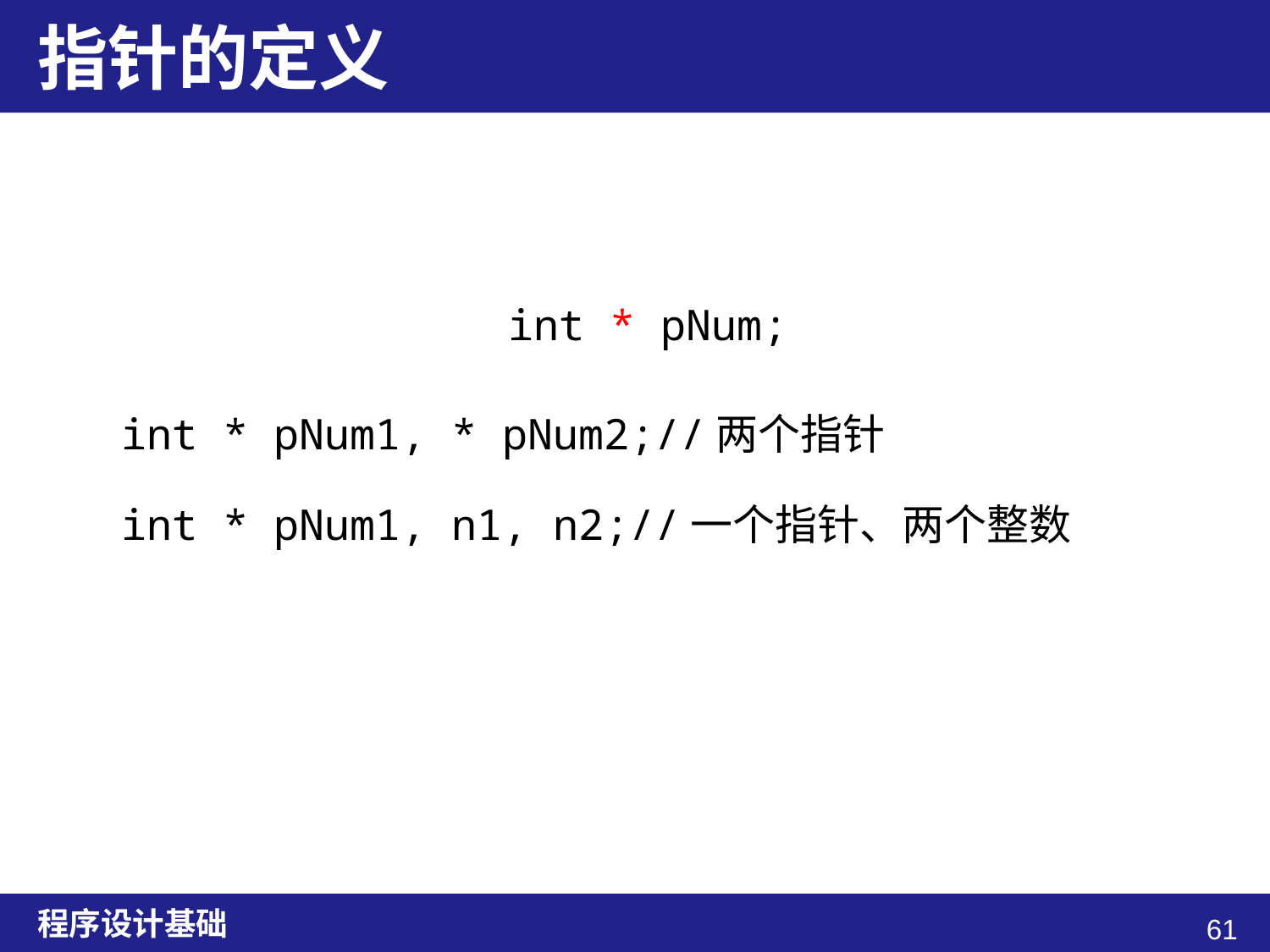

# 指针的定义

int   pNum;
    *
int * pNum1, * pNum2;//两个指针

int * pNum1, n1, n2;//一个指针、两个整数